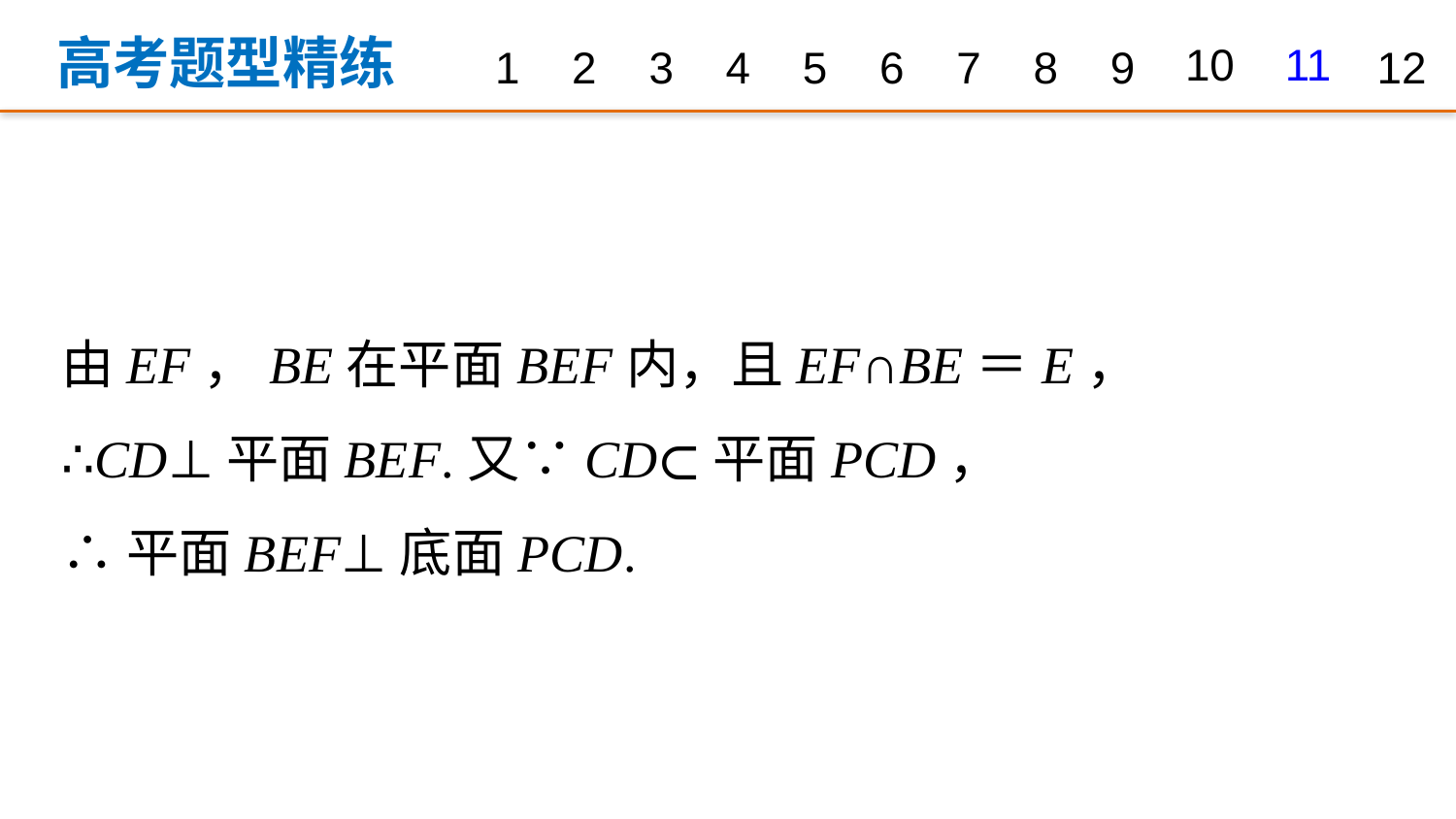

高考题型精练
1
2
3
4
5
6
7
8
9
10
11
12
由EF，BE在平面BEF内，且EF∩BE＝E，
∴CD⊥平面BEF.又∵CD⊂平面PCD，
∴平面BEF⊥底面PCD.